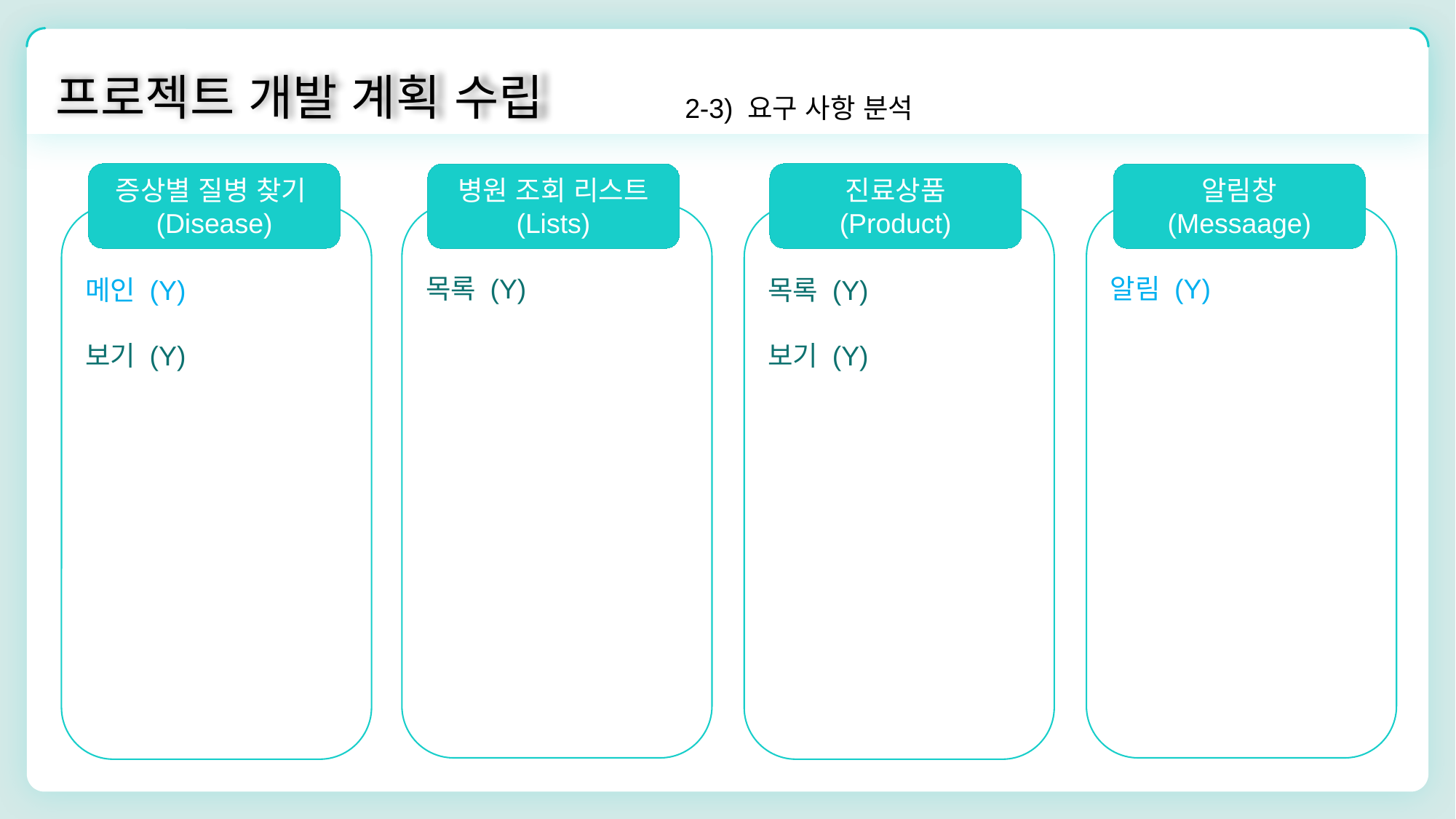

프로젝트 개발 계획 수립
2-3) 요구 사항 분석
증상별 질병 찾기(Disease)
진료상품
(Product)
병원 조회 리스트
(Lists)
알림창
(Messaage)

목록 (Y)

알림 (Y)

메인 (Y)

보기 (Y)

목록 (Y)

보기 (Y)